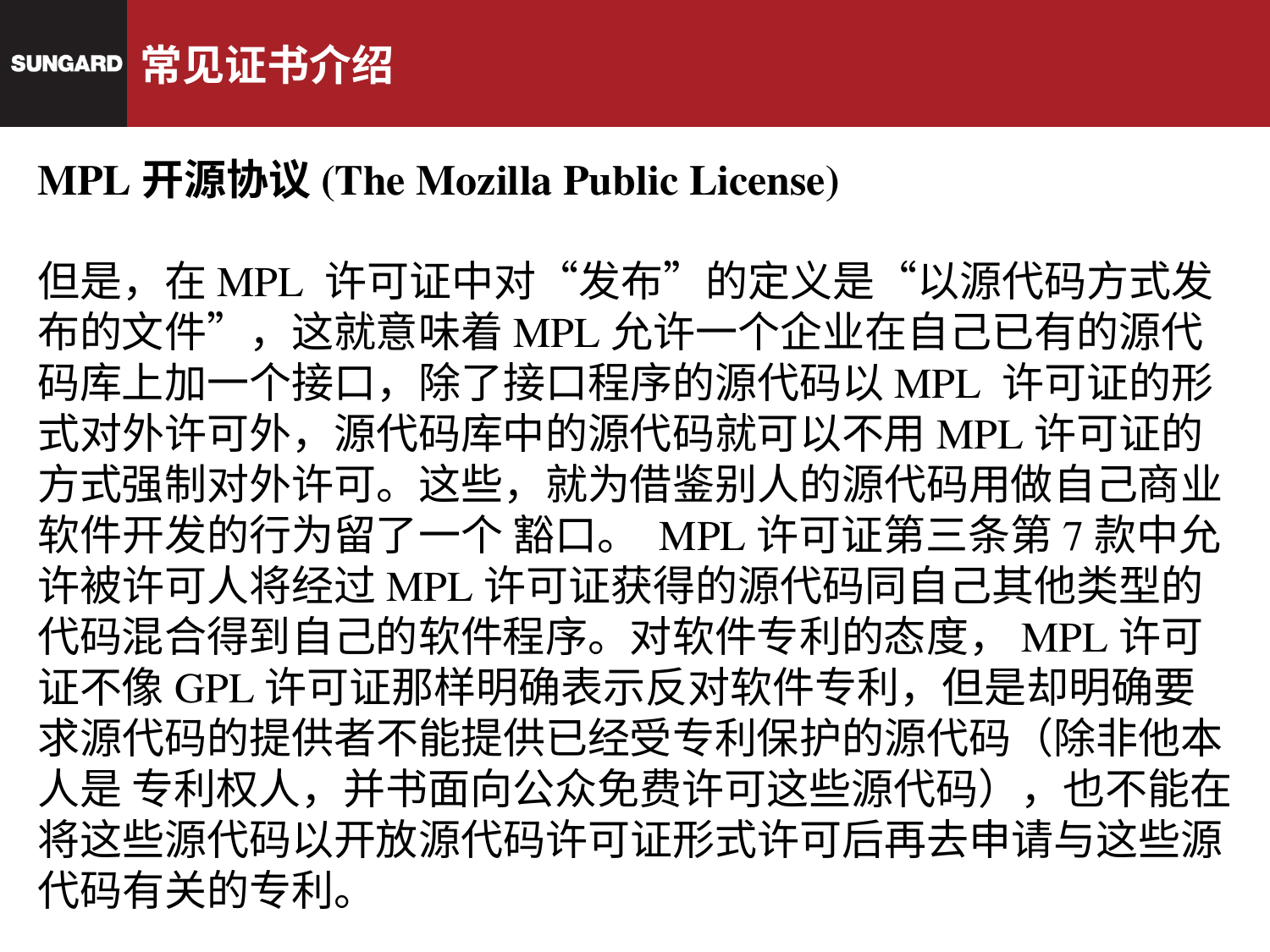

# 常见证书介绍
MPL开源协议(The Mozilla Public License)

但是，在MPL 许可证中对“发布”的定义是“以源代码方式发布的文件”，这就意味着MPL允许一个企业在自己已有的源代码库上加一个接口，除了接口程序的源代码以MPL 许可证的形式对外许可外，源代码库中的源代码就可以不用MPL许可证的方式强制对外许可。这些，就为借鉴别人的源代码用做自己商业软件开发的行为留了一个 豁口。 MPL许可证第三条第7款中允许被许可人将经过MPL许可证获得的源代码同自己其他类型的代码混合得到自己的软件程序。对软件专利的态度，MPL许可证不像GPL许可证那样明确表示反对软件专利，但是却明确要求源代码的提供者不能提供已经受专利保护的源代码（除非他本人是 专利权人，并书面向公众免费许可这些源代码），也不能在将这些源代码以开放源代码许可证形式许可后再去申请与这些源代码有关的专利。